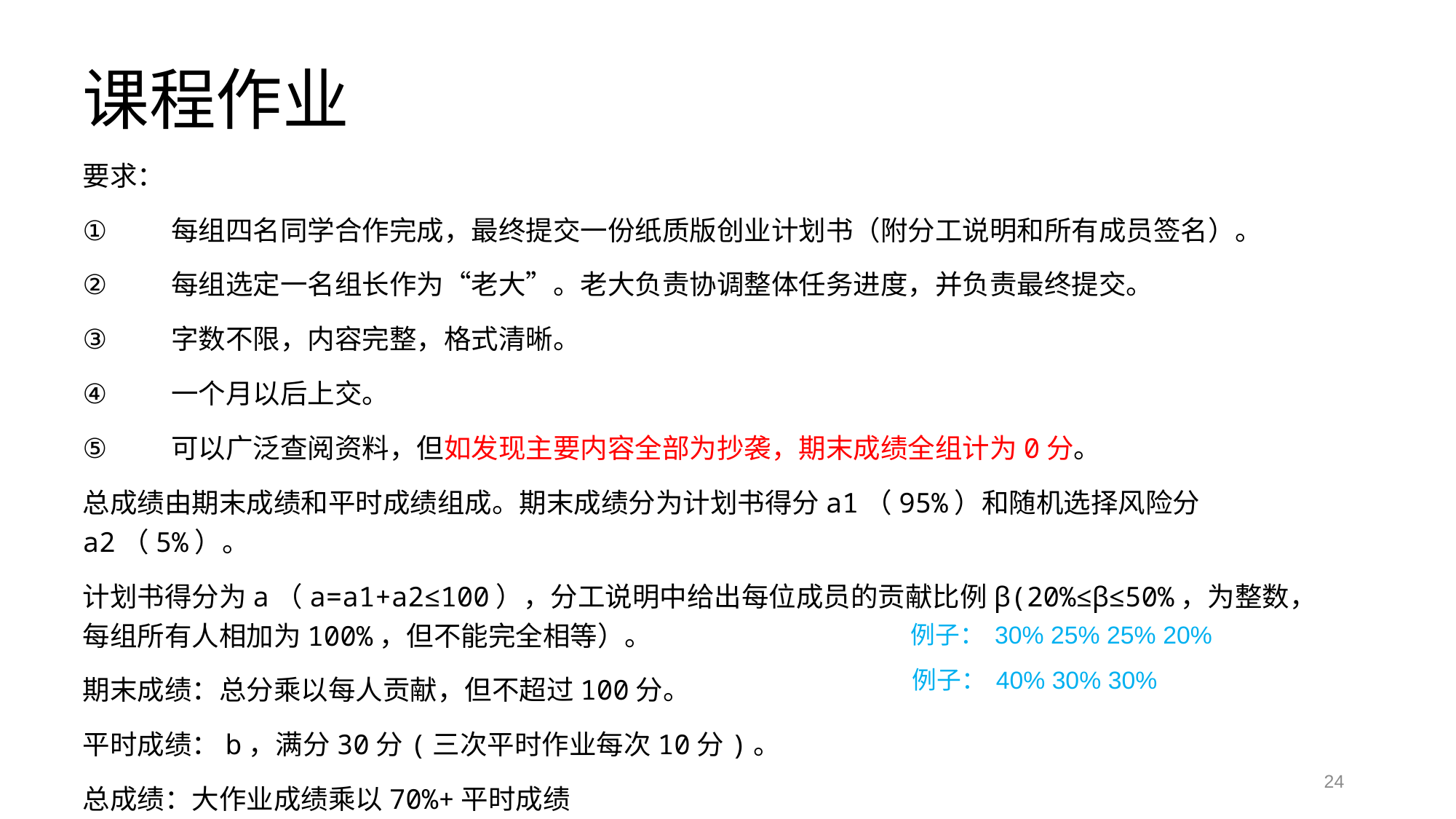

# 课程作业
要求：
每组四名同学合作完成，最终提交一份纸质版创业计划书（附分工说明和所有成员签名）。
每组选定一名组长作为“老大”。老大负责协调整体任务进度，并负责最终提交。
字数不限，内容完整，格式清晰。
一个月以后上交。
可以广泛查阅资料，但如发现主要内容全部为抄袭，期末成绩全组计为0分。
总成绩由期末成绩和平时成绩组成。期末成绩分为计划书得分a1（95%）和随机选择风险分a2（5%）。
计划书得分为a（a=a1+a2≤100），分工说明中给出每位成员的贡献比例β(20%≤β≤50%，为整数，每组所有人相加为100%，但不能完全相等）。
期末成绩：总分乘以每人贡献，但不超过100分。
平时成绩：b，满分30分(三次平时作业每次10分)。
总成绩：大作业成绩乘以70%+平时成绩

例子：30% 25% 25% 20%
例子：40% 30% 30%
24